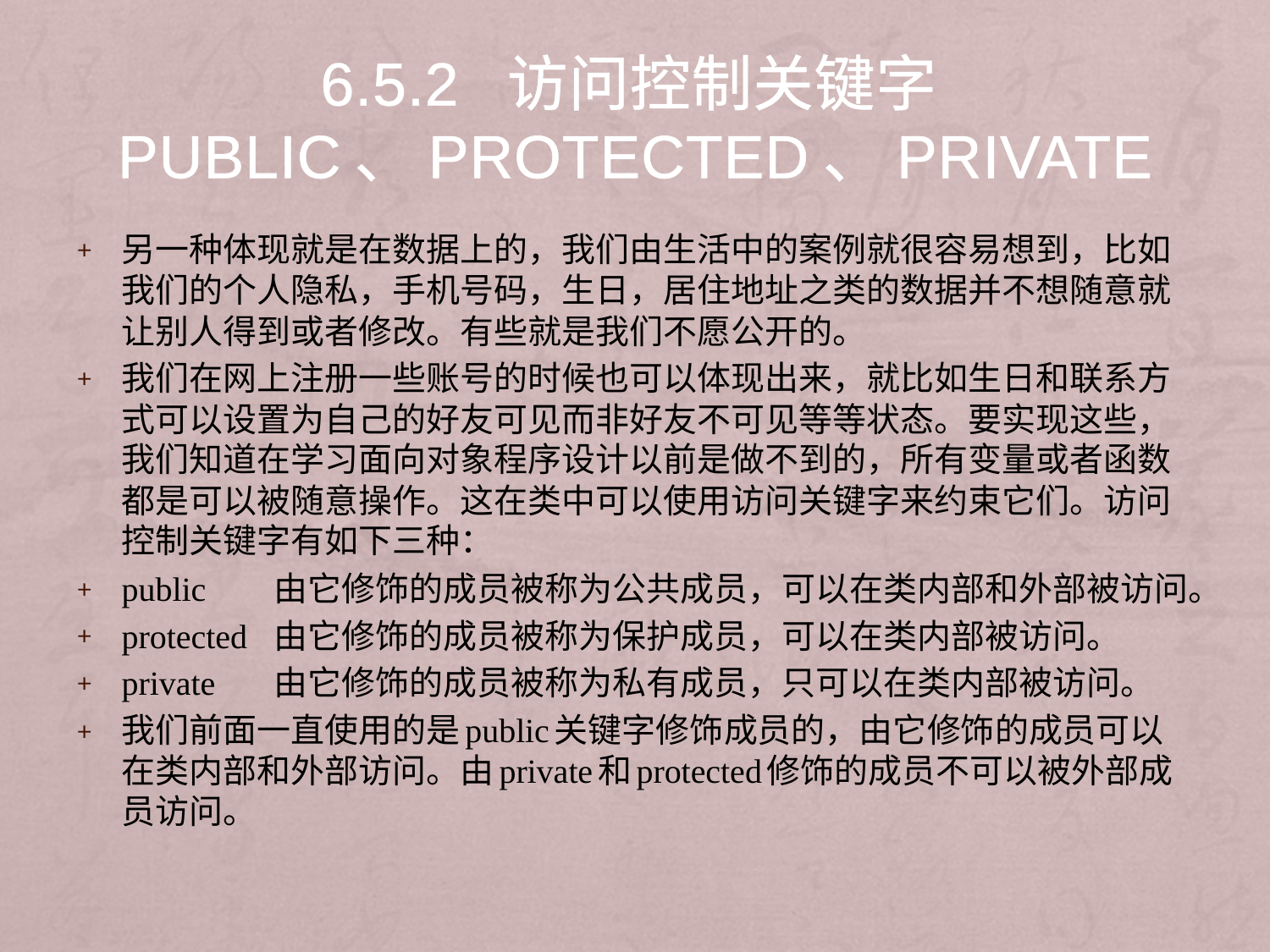

# 6.5.2  访问控制关键字public、protected、private
另一种体现就是在数据上的，我们由生活中的案例就很容易想到，比如我们的个人隐私，手机号码，生日，居住地址之类的数据并不想随意就让别人得到或者修改。有些就是我们不愿公开的。
我们在网上注册一些账号的时候也可以体现出来，就比如生日和联系方式可以设置为自己的好友可见而非好友不可见等等状态。要实现这些，我们知道在学习面向对象程序设计以前是做不到的，所有变量或者函数都是可以被随意操作。这在类中可以使用访问关键字来约束它们。访问控制关键字有如下三种：
public	由它修饰的成员被称为公共成员，可以在类内部和外部被访问。
protected	由它修饰的成员被称为保护成员，可以在类内部被访问。
private	由它修饰的成员被称为私有成员，只可以在类内部被访问。
我们前面一直使用的是public关键字修饰成员的，由它修饰的成员可以在类内部和外部访问。由private和protected修饰的成员不可以被外部成员访问。